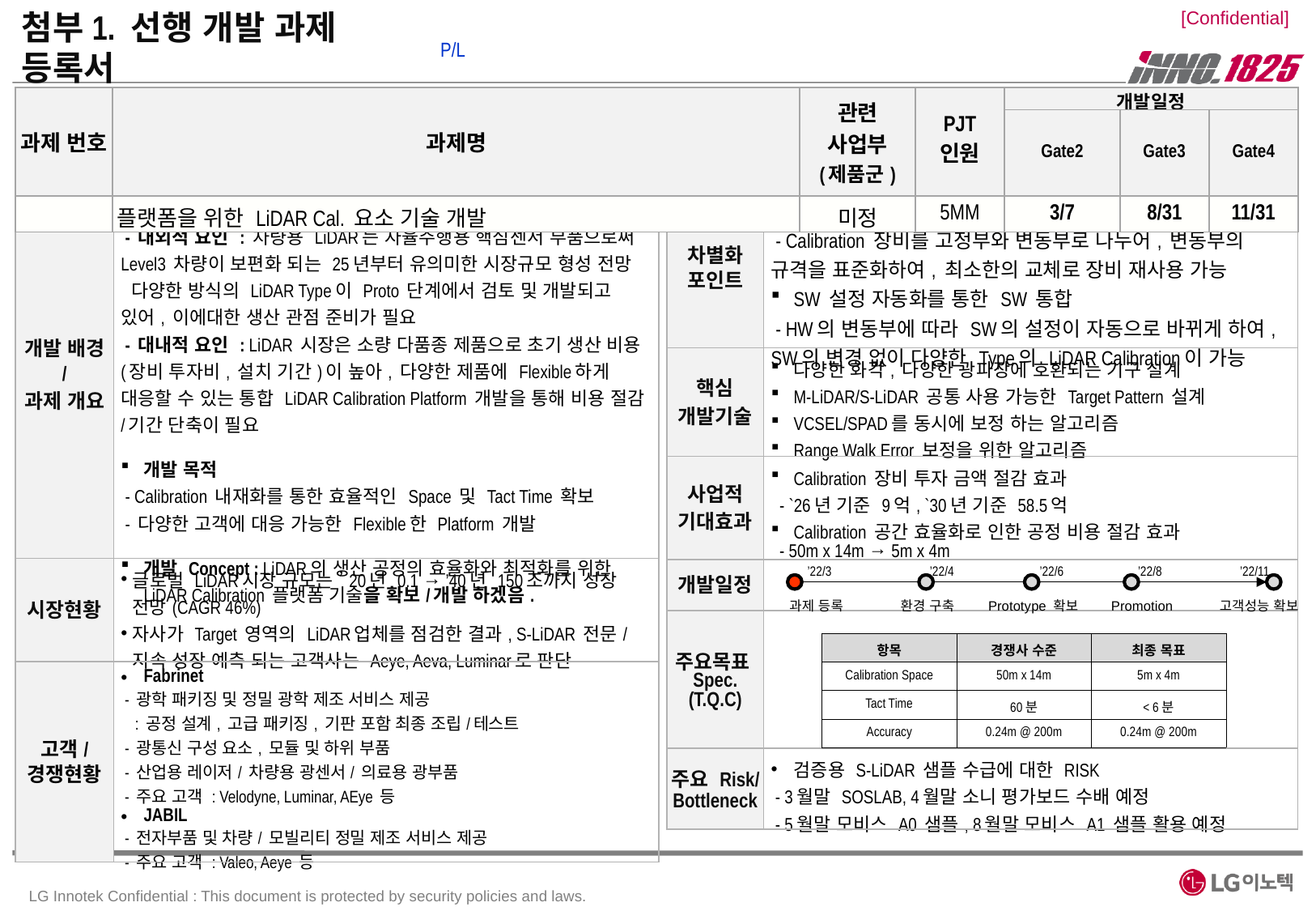

첨부1. 선행 개발 과제 등록서
P/L
| 과제 번호 | 과제명 | 관련 사업부 (제품군) | PJT 인원 | 개발일정 |  |  |
| --- | --- | --- | --- | --- | --- | --- |
|  |  |  |  | Gate2 | Gate3 | Gate4 |
|  | 플랫폼을 위한 LiDAR Cal. 요소 기술 개발 | 미정 | 5MM | 3/7 | 8/31 | 11/31 |
| 개발 배경 / 과제 개요 | 과제 배경 - 대외적 요인 : 차량용 LiDAR는 자율주행용 핵심센서 부품으로써 Level3 차량이 보편화 되는 25년부터 유의미한 시장규모 형성 전망 다양한 방식의 LiDAR Type이 Proto 단계에서 검토 및 개발되고 있어, 이에대한 생산 관점 준비가 필요 - 대내적 요인 : LiDAR 시장은 소량 다품종 제품으로 초기 생산 비용(장비 투자비, 설치 기간)이 높아, 다양한 제품에 Flexible하게 대응할 수 있는 통합 LiDAR Calibration Platform 개발을 통해 비용 절감/기간 단축이 필요 개발 목적 - Calibration 내재화를 통한 효율적인 Space 및 Tact Time 확보 - 다양한 고객에 대응 가능한 Flexible한 Platform 개발 개발 Concept : LiDAR의 생산 공정의 효율화와 최적화를 위한 LiDAR Calibration 플랫폼 기술을 확보/개발 하겠음. |
| --- | --- |
| 시장현황 | 글로벌 LiDAR시장 규모는 ’20년 0.1 → ’40년 150조까지 성장 전망(CAGR 46%) 자사가 Target 영역의 LiDAR업체를 점검한 결과, S-LiDAR 전문/ 지속 성장 예측 되는 고객사는 Aeye, Aeva, Luminar로 판단 |
| 고객/ 경쟁현황 | Fabrinet - 광학 패키징 및 정밀 광학 제조 서비스 제공 : 공정 설계, 고급 패키징, 기판 포함 최종 조립/테스트 - 광통신 구성 요소, 모듈 및 하위 부품 - 산업용 레이저/ 차량용 광센서/ 의료용 광부품 - 주요 고객 : Velodyne, Luminar, AEye 등 JABIL - 전자부품 및 차량/ 모빌리티 정밀 제조 서비스 제공 - 주요 고객 : Valeo, Aeye 등 |
| 차별화 포인트 | HW 규격화를 통한 장비 통합 - Calibration 장비를 고정부와 변동부로 나누어, 변동부의 규격을 표준화하여, 최소한의 교체로 장비 재사용 가능 SW 설정 자동화를 통한 SW 통합 - HW의 변동부에 따라 SW의 설정이 자동으로 바뀌게 하여, SW의 변경 없이 다양한 Type의 LiDAR Calibration이 가능 |
| --- | --- |
| 핵심 개발기술 | 다양한 화각, 다양한 광파장에 호환되는 기구 설계 M-LiDAR/S-LiDAR 공통 사용 가능한 Target Pattern 설계 VCSEL/SPAD를 동시에 보정 하는 알고리즘 Range Walk Error 보정을 위한 알고리즘 |
| 사업적 기대효과 | Calibration 장비 투자 금액 절감 효과 - `26년 기준 9억, `30년 기준 58.5억 Calibration 공간 효율화로 인한 공정 비용 절감 효과 - 50m x 14m → 5m x 4m |
| 개발일정 |  |
| 주요목표Spec. (T.Q.C) |  |
| 주요 Risk/ Bottleneck | 검증용 S-LiDAR 샘플 수급에 대한 RISK - 3월말 SOSLAB, 4월말 소니 평가보드 수배 예정 - 5월말 모비스 A0 샘플, 8월말 모비스 A1 샘플 활용 예정 |
’22/3
’22/4
’22/6
’22/8
’22/11

과제 등록
환경 구축
Prototype 확보
Promotion
고객성능 확보
| 항목 | 경쟁사 수준 | 최종 목표 |
| --- | --- | --- |
| Calibration Space | 50m x 14m | 5m x 4m |
| Tact Time | 60분 | < 6분 |
| Accuracy | 0.24m @ 200m | 0.24m @ 200m |